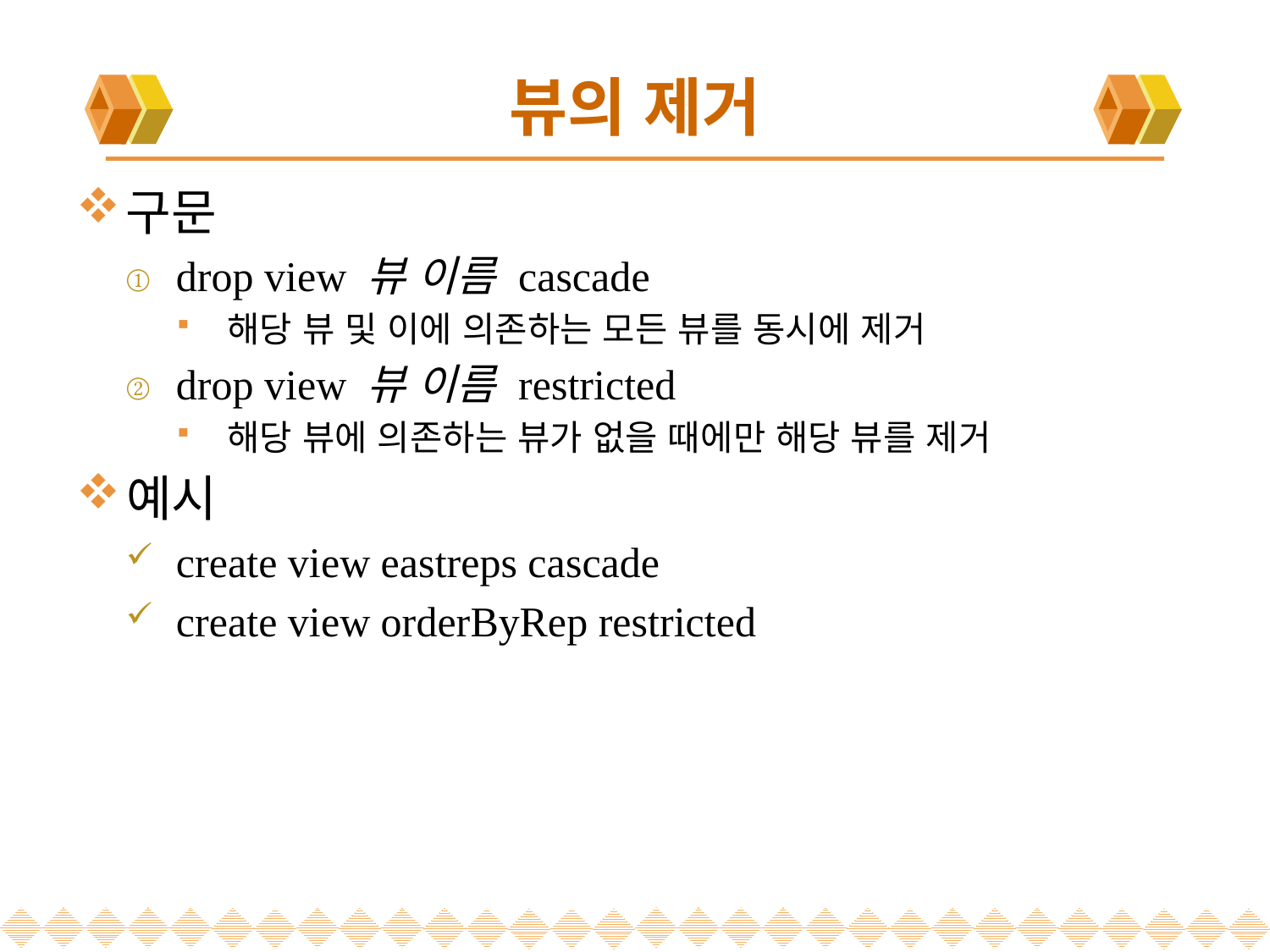

# 뷰의 제거
구문
drop view 뷰 이름 cascade
해당 뷰 및 이에 의존하는 모든 뷰를 동시에 제거
drop view 뷰 이름 restricted
해당 뷰에 의존하는 뷰가 없을 때에만 해당 뷰를 제거
예시
create view eastreps cascade
create view orderByRep restricted